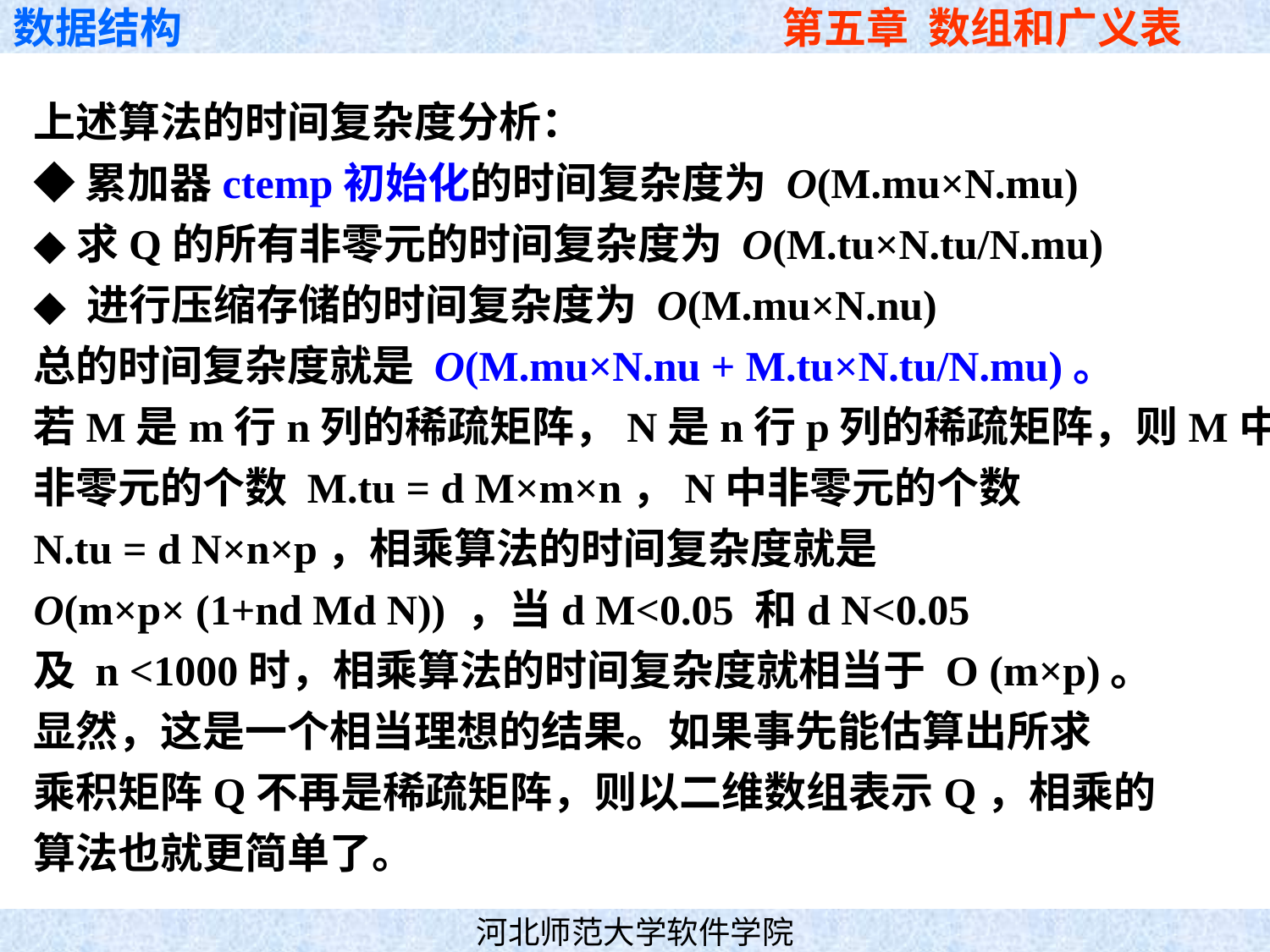

上述算法的时间复杂度分析：
◆ 累加器ctemp初始化的时间复杂度为 O(M.mu×N.mu)
◆求Q的所有非零元的时间复杂度为 O(M.tu×N.tu/N.mu)
◆ 进行压缩存储的时间复杂度为 O(M.mu×N.nu)
总的时间复杂度就是 O(M.mu×N.nu + M.tu×N.tu/N.mu)。
若M是m行n列的稀疏矩阵，N是n行p列的稀疏矩阵，则M中
非零元的个数 M.tu = d M×m×n，N中非零元的个数
N.tu = d N×n×p，相乘算法的时间复杂度就是
O(m×p× (1+nd Md N)) ，当d M<0.05 和d N<0.05
及 n <1000时，相乘算法的时间复杂度就相当于 O (m×p)。
显然，这是一个相当理想的结果。如果事先能估算出所求
乘积矩阵Q不再是稀疏矩阵，则以二维数组表示Q，相乘的
算法也就更简单了。